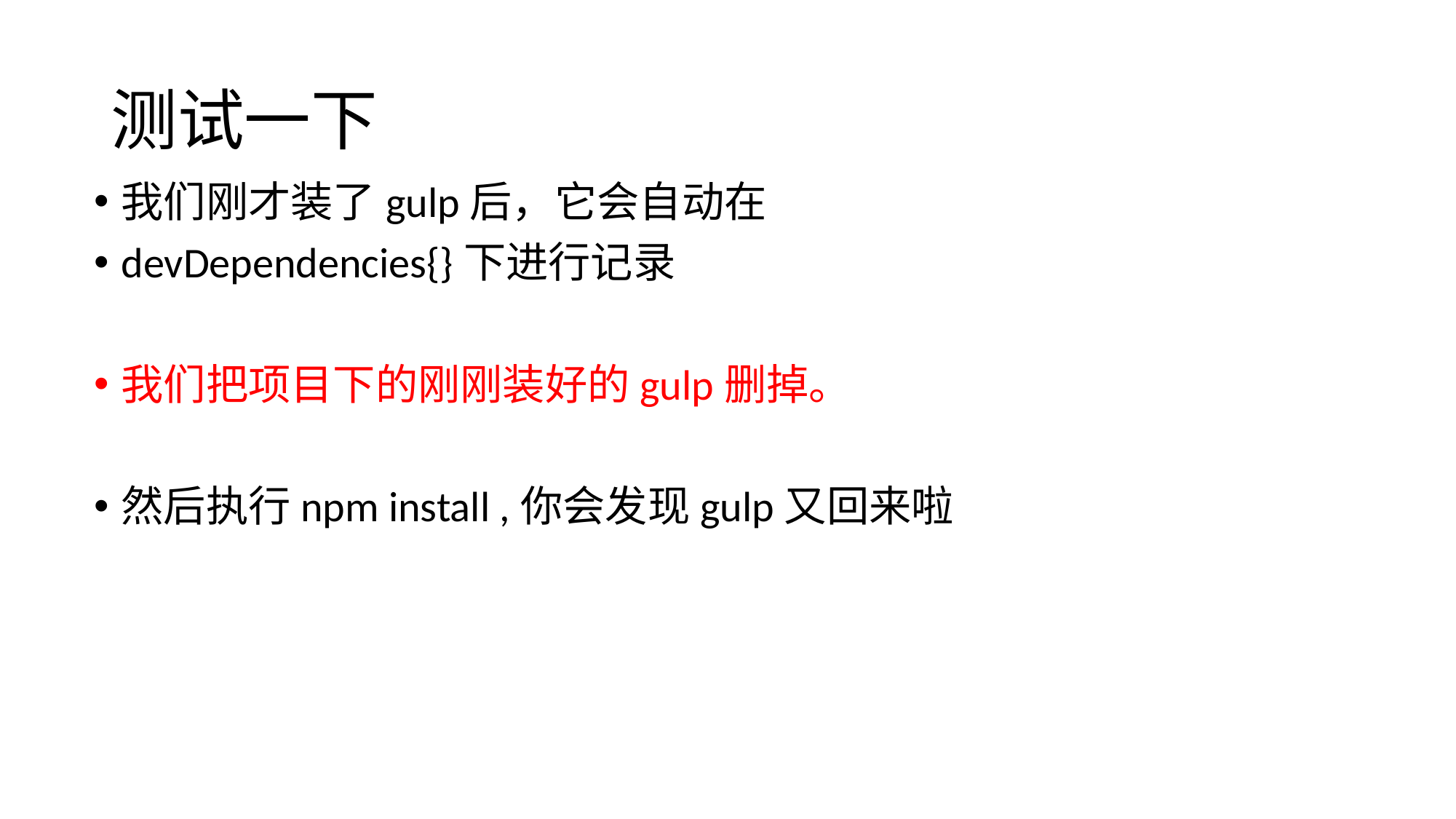

# 测试一下
我们刚才装了gulp后，它会自动在
devDependencies{}下进行记录

我们把项目下的刚刚装好的gulp删掉。

然后执行npm install ,你会发现gulp又回来啦